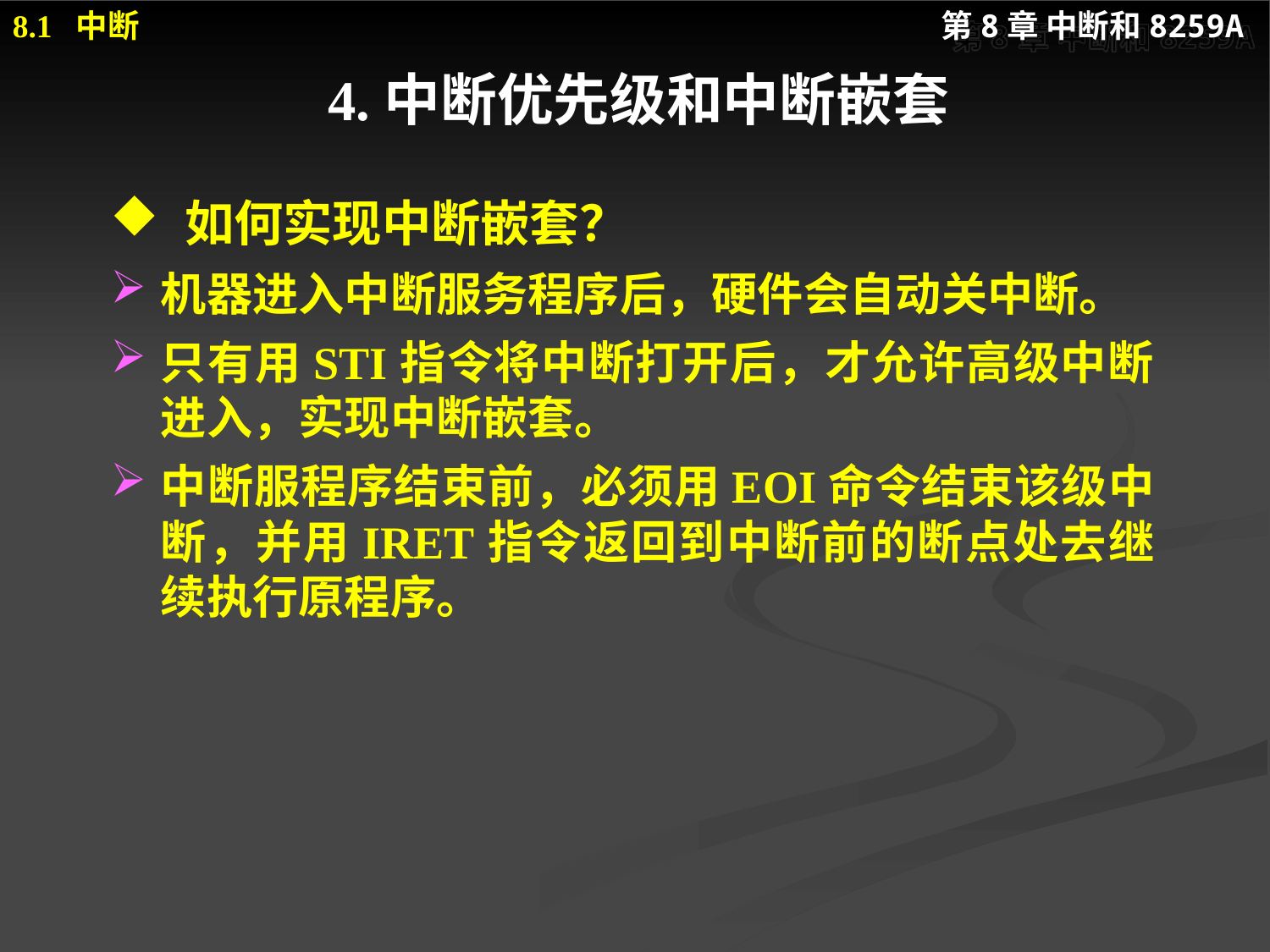

# 4.中断优先级和中断嵌套
如何实现中断嵌套？
机器进入中断服务程序后，硬件会自动关中断。
只有用STI指令将中断打开后，才允许高级中断进入，实现中断嵌套。
中断服程序结束前，必须用EOI命令结束该级中断，并用IRET指令返回到中断前的断点处去继续执行原程序。